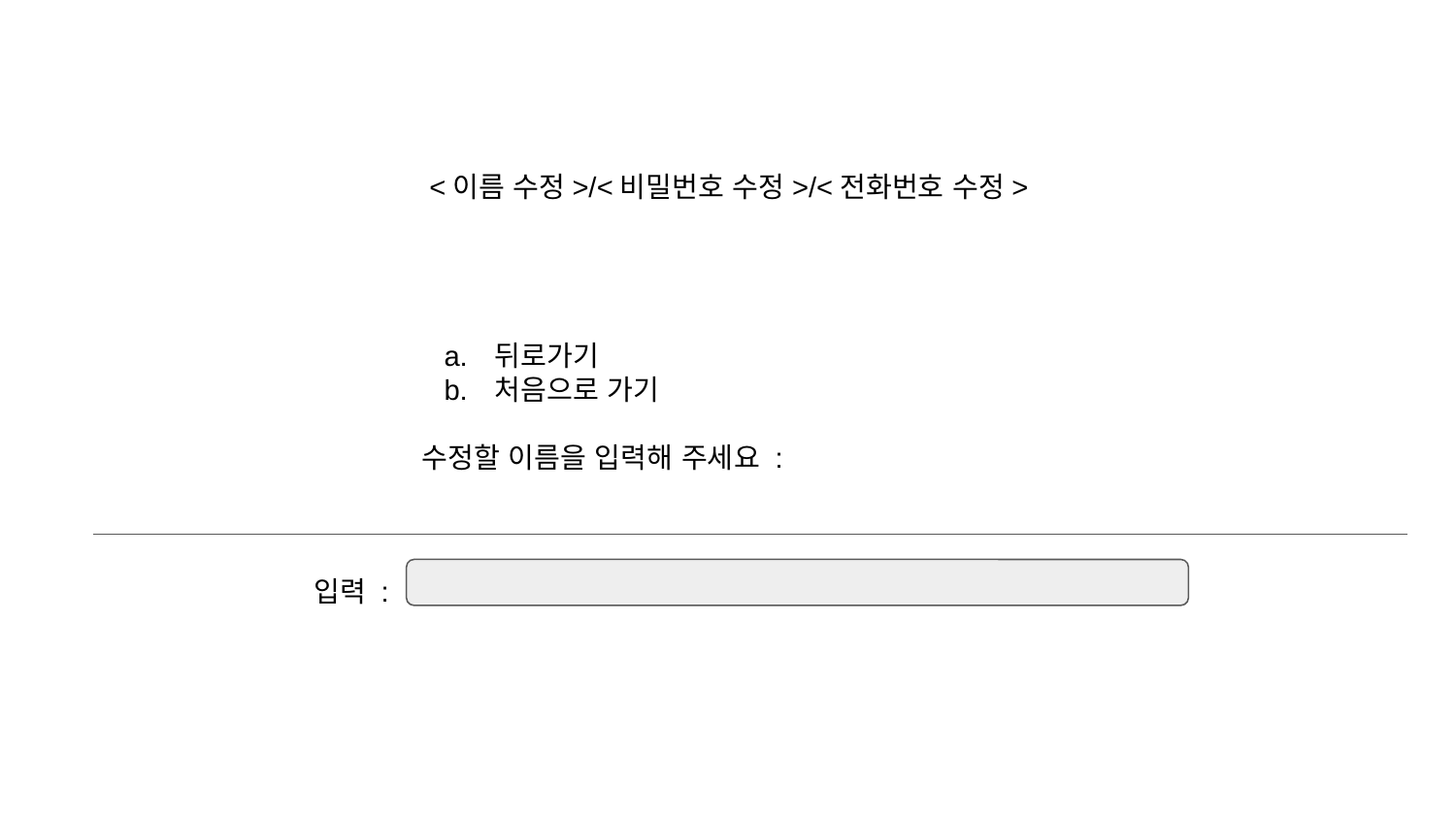

<이름 수정>/<비밀번호 수정>/<전화번호 수정>

뒤로가기
처음으로 가기

수정할 이름을 입력해 주세요 :
입력 :